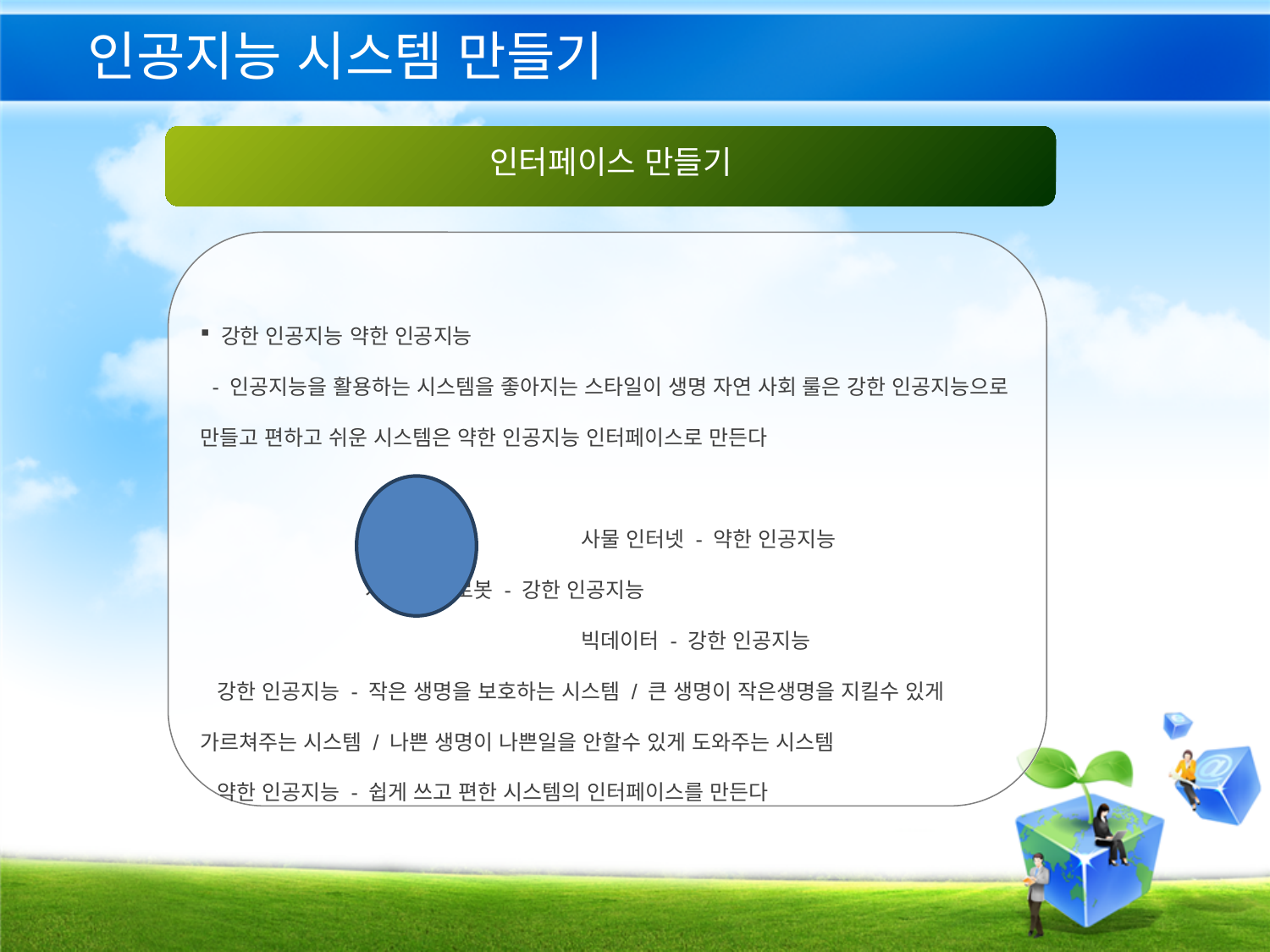

# 인공지능 시스템 만들기

인터페이스 만들기

 강한 인공지능 약한 인공지능
  - 인공지능을 활용하는 시스템을 좋아지는 스타일이 생명 자연 사회 룰은 강한 인공지능으로 만들고 편하고 쉬운 시스템은 약한 인공지능 인터페이스로 만든다

			사물 인터넷 - 약한 인공지능
                           지능       	로봇 - 강한 인공지능
			빅데이터 - 강한 인공지능
  강한 인공지능 - 작은 생명을 보호하는 시스템 / 큰 생명이 작은생명을 지킬수 있게 가르쳐주는 시스템 / 나쁜 생명이 나쁜일을 안할수 있게 도와주는 시스템
  약한 인공지능 - 쉽게 쓰고 편한 시스템의 인터페이스를 만든다